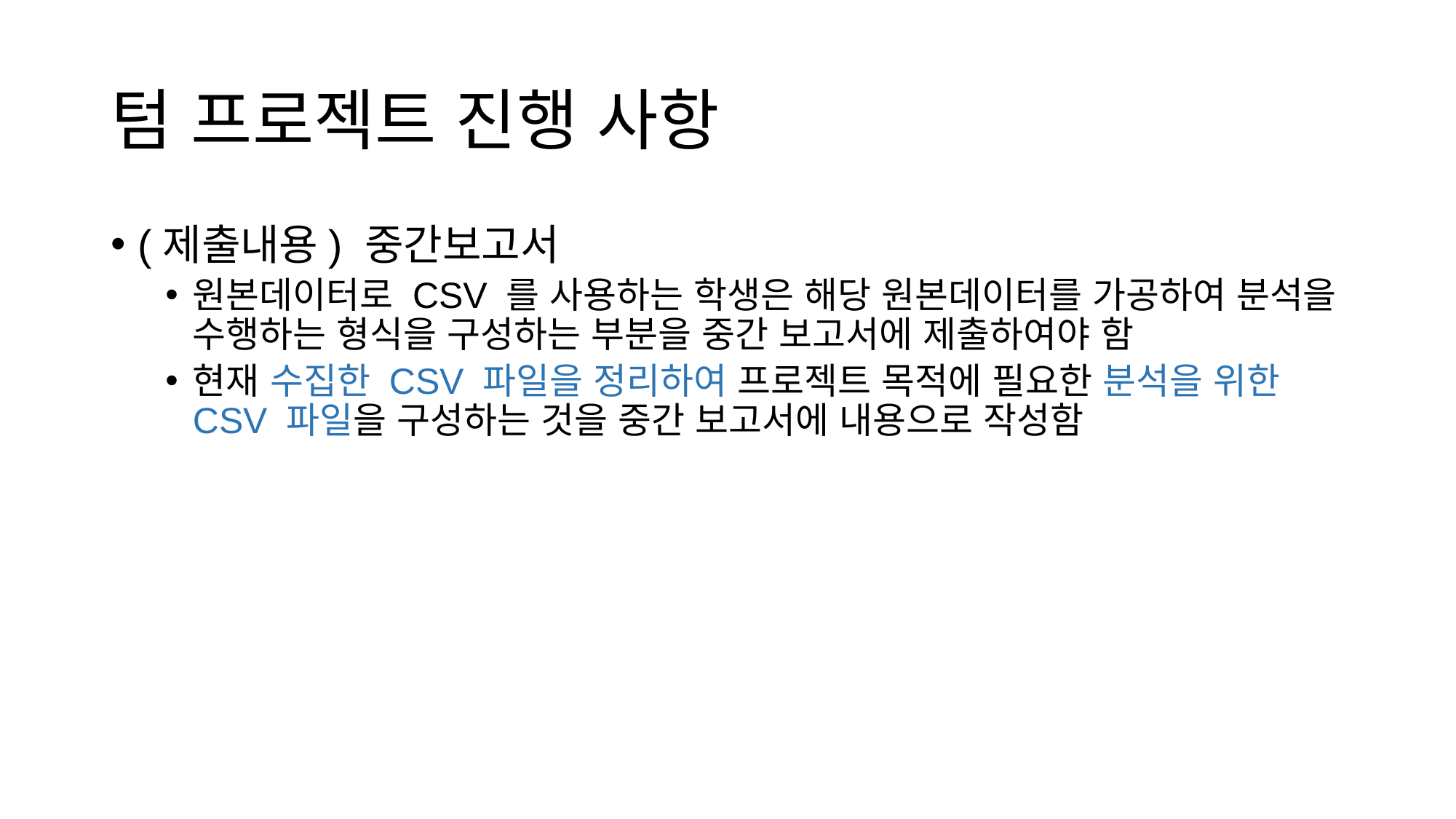

# 텀 프로젝트 진행 사항
(제출내용) 중간보고서
원본데이터로 CSV 를 사용하는 학생은 해당 원본데이터를 가공하여 분석을 수행하는 형식을 구성하는 부분을 중간 보고서에 제출하여야 함
현재 수집한 CSV 파일을 정리하여 프로젝트 목적에 필요한 분석을 위한  CSV 파일을 구성하는 것을 중간 보고서에 내용으로 작성함